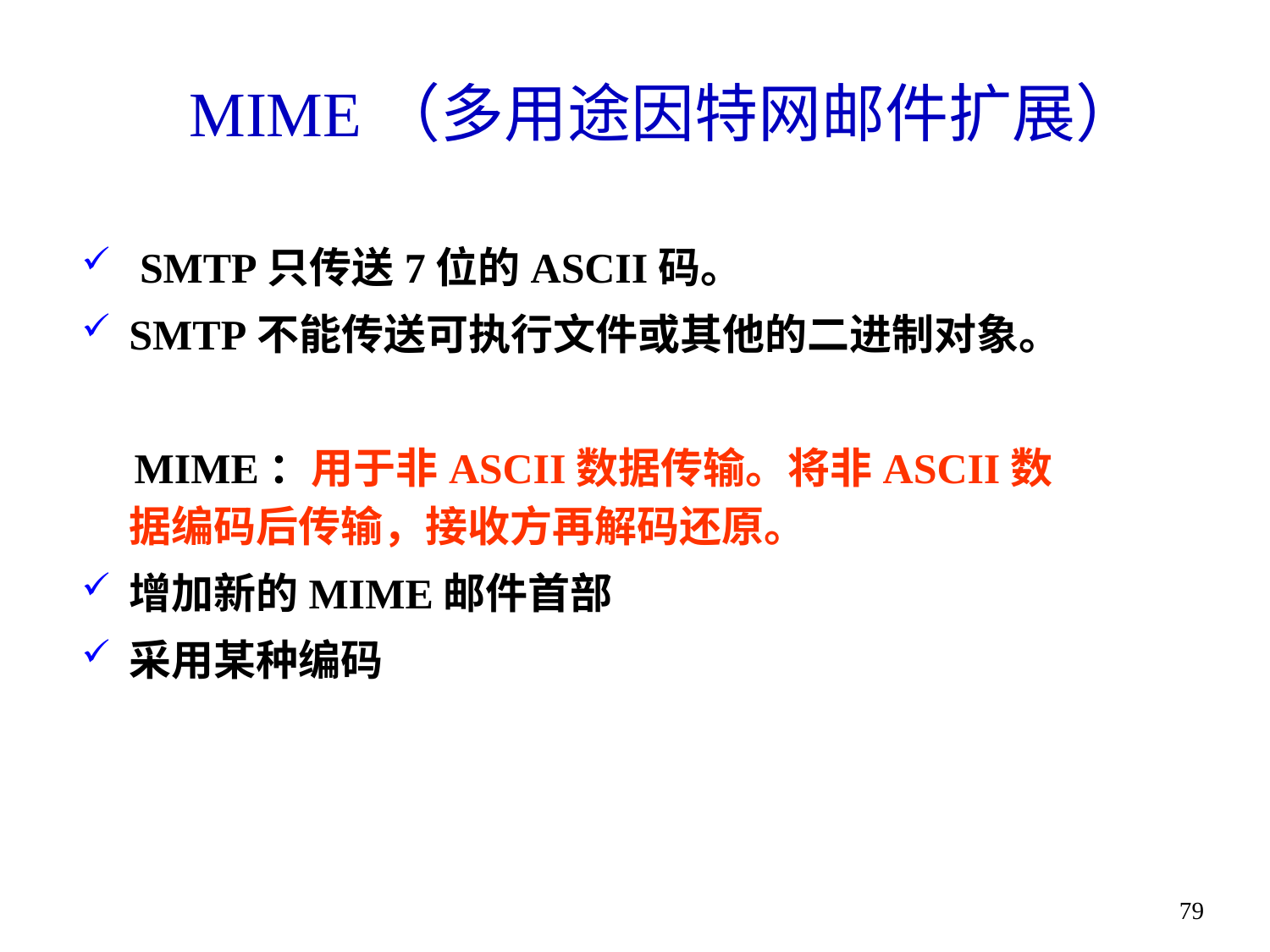

# MIME（多用途因特网邮件扩展）

 SMTP只传送7位的ASCII码。
SMTP不能传送可执行文件或其他的二进制对象。

     MIME：用于非ASCII数据传输。将非ASCII数据编码后传输，接收方再解码还原。
增加新的MIME邮件首部
采用某种编码

79